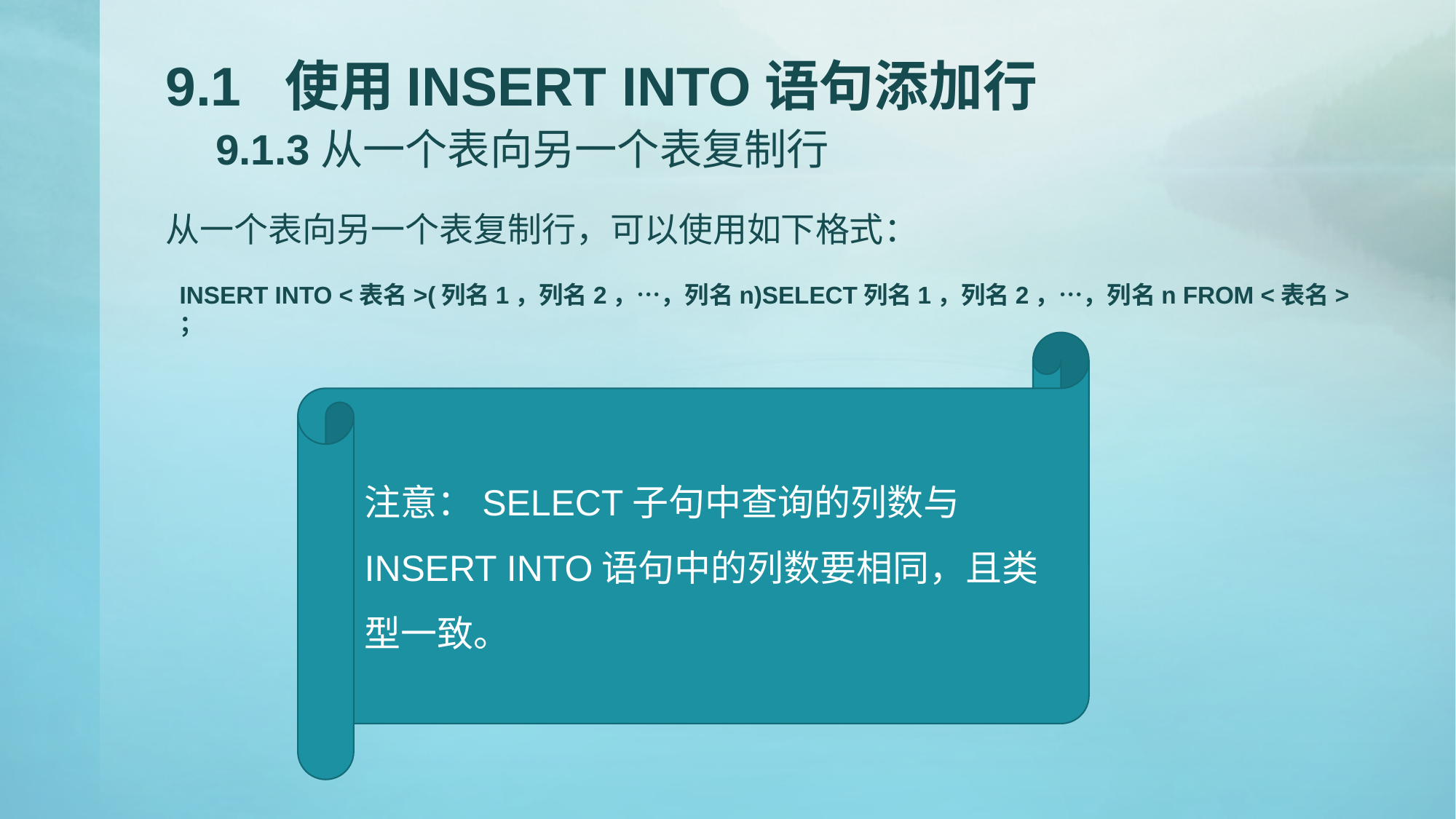

# 9.1  使用INSERT INTO语句添加行 9.1.3从一个表向另一个表复制行
从一个表向另一个表复制行，可以使用如下格式：
INSERT INTO <表名>(列名1，列名2，…，列名n)SELECT列名1，列名2，…，列名n FROM <表名> ；
注意：SELECT子句中查询的列数与INSERT INTO语句中的列数要相同，且类型一致。